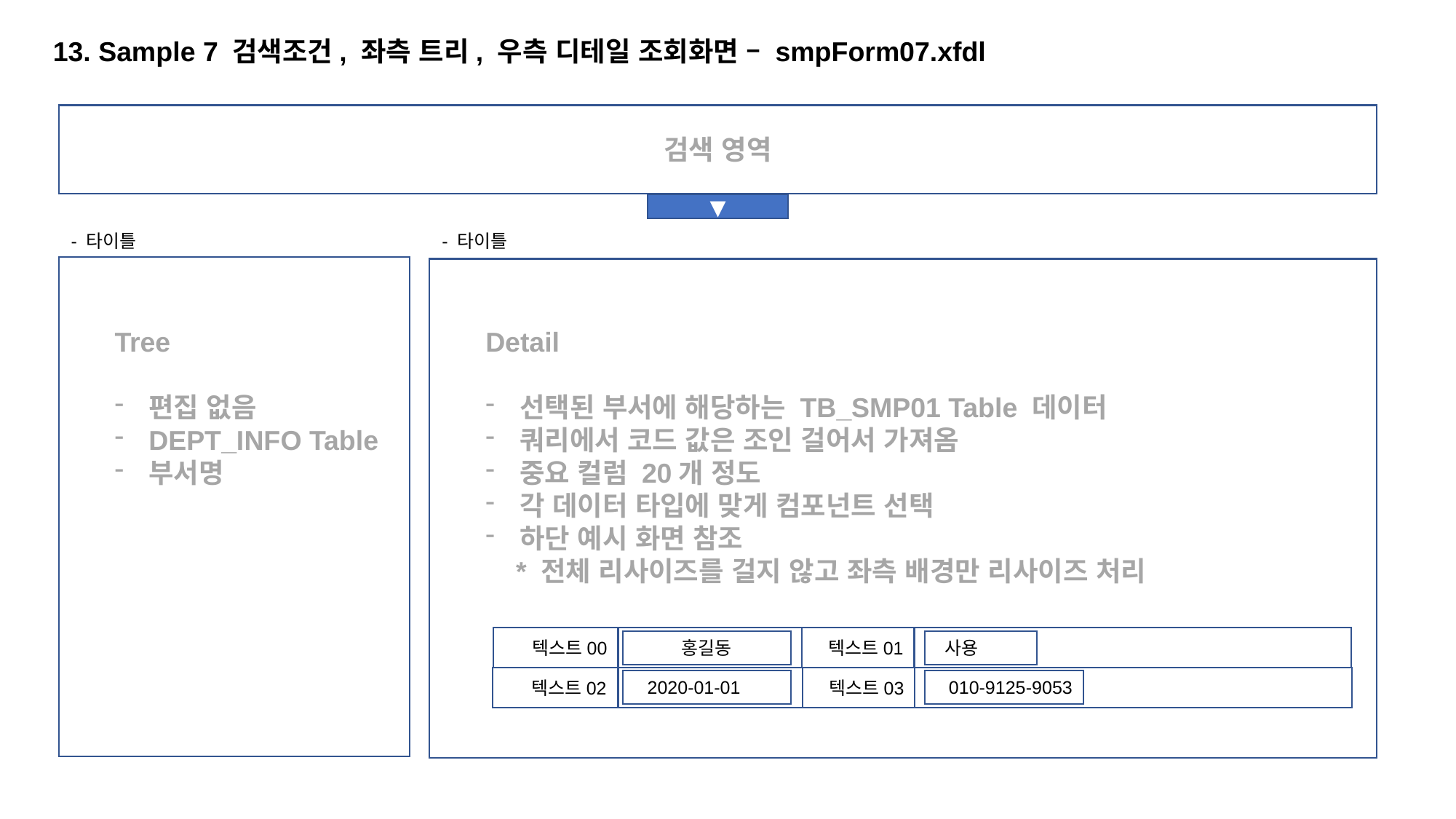

13. Sample 7 검색조건, 좌측 트리, 우측 디테일 조회화면 – smpForm07.xfdl
검색 영역
▼
- 타이틀
- 타이틀

Detail

선택된 부서에 해당하는 TB_SMP01 Table 데이터
쿼리에서 코드 값은 조인 걸어서 가져옴
중요 컬럼 20개 정도
각 데이터 타입에 맞게 컴포넌트 선택
하단 예시 화면 참조
    * 전체 리사이즈를 걸지 않고 좌측 배경만 리사이즈 처리
텍스트00

텍스트01
홍길동
 사용
텍스트02

텍스트03
2020-01-01
 010-9125-9053
Tree

편집 없음
DEPT_INFO Table
부서명